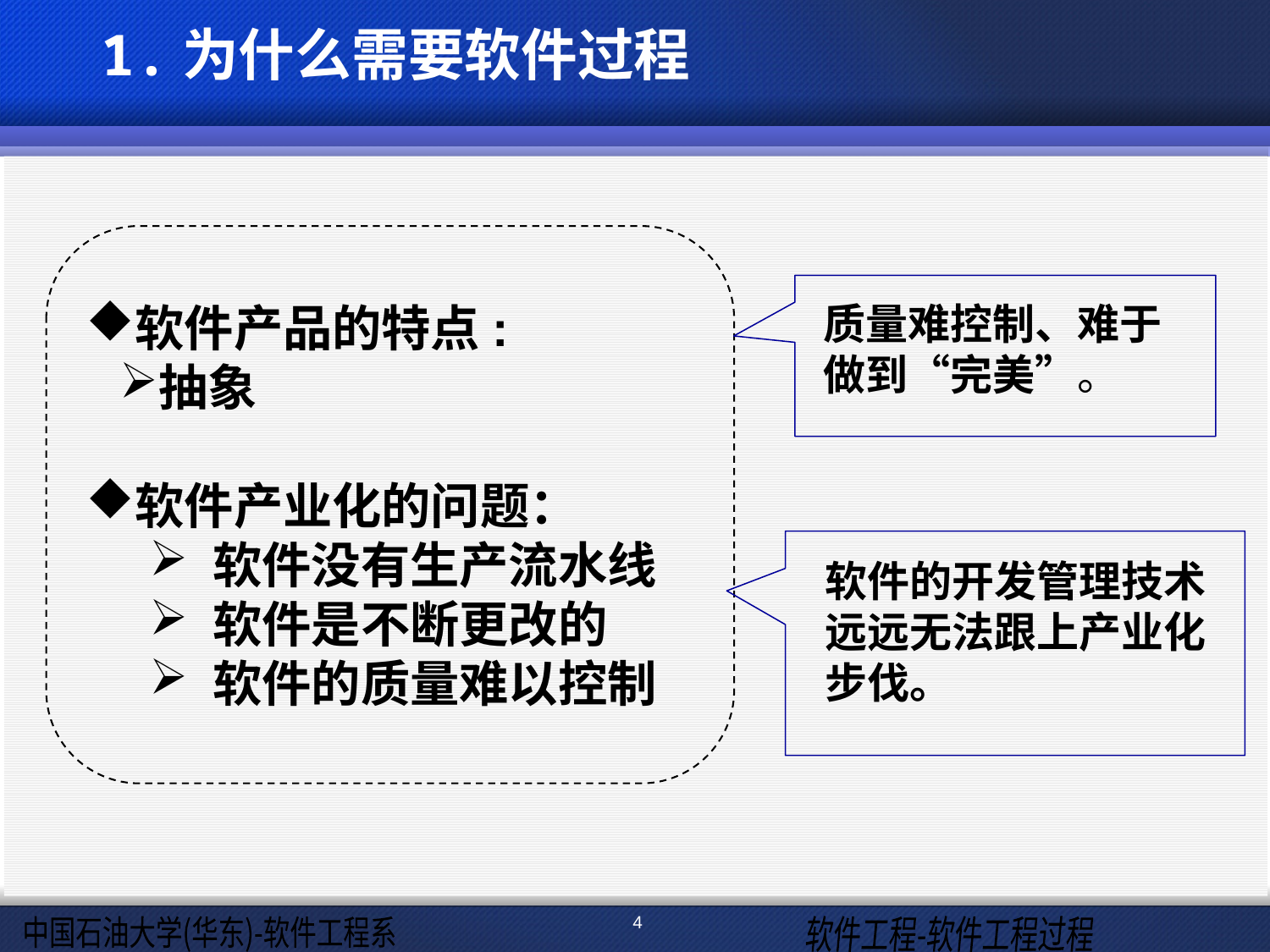

1.为什么需要软件过程
软件产品的特点:
抽象

软件产业化的问题：
软件没有生产流水线
软件是不断更改的
软件的质量难以控制

质量难控制、难于做到“完美”。

软件的开发管理技术远远无法跟上产业化步伐。

4